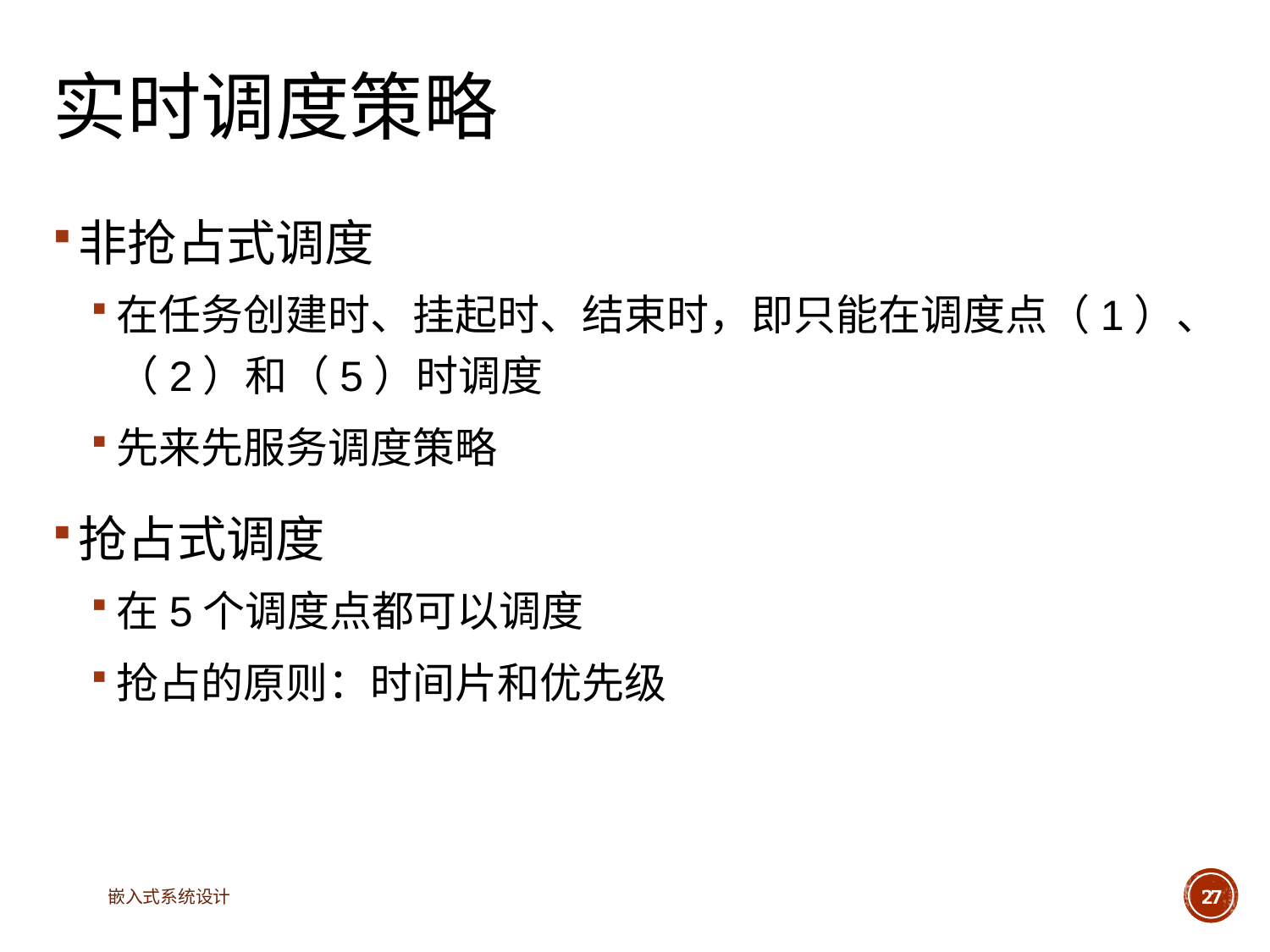

# 实时调度策略
非抢占式调度
在任务创建时、挂起时、结束时，即只能在调度点（1）、（2）和（5）时调度
先来先服务调度策略
抢占式调度
在5个调度点都可以调度
抢占的原则：时间片和优先级
嵌入式系统设计
27